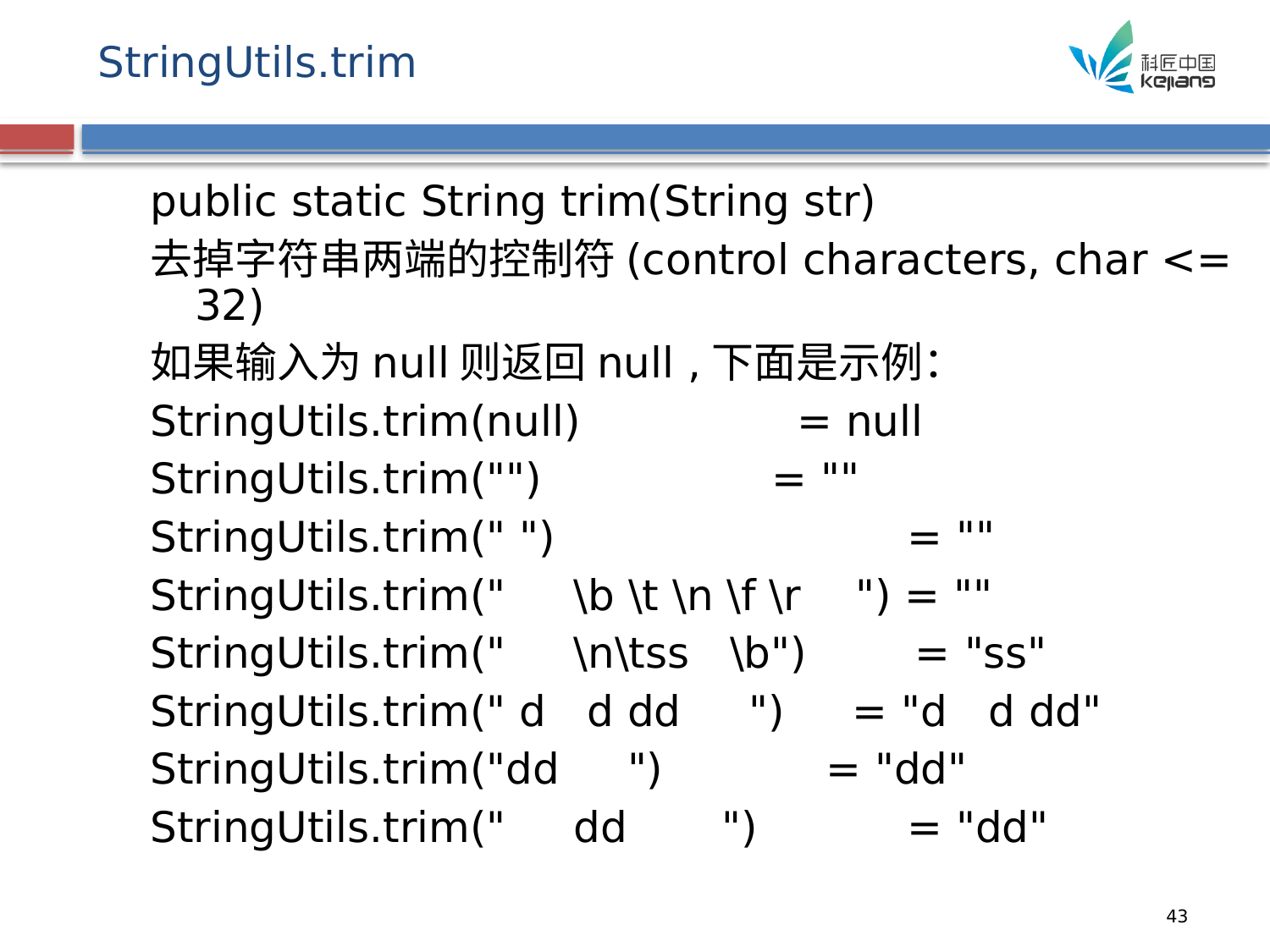

# StringUtils.trim
public static String trim(String str)
去掉字符串两端的控制符(control characters, char <= 32)
如果输入为null则返回null ,下面是示例：
StringUtils.trim(null)                = null
StringUtils.trim("")                 = ""
StringUtils.trim(" ")                          = ""
StringUtils.trim("     \b \t \n \f \r    ") = ""
StringUtils.trim("     \n\tss   \b")        = "ss"
StringUtils.trim(" d   d dd     ")     = "d   d dd"
StringUtils.trim("dd     ")            = "dd"
StringUtils.trim("     dd       ")           = "dd"
43